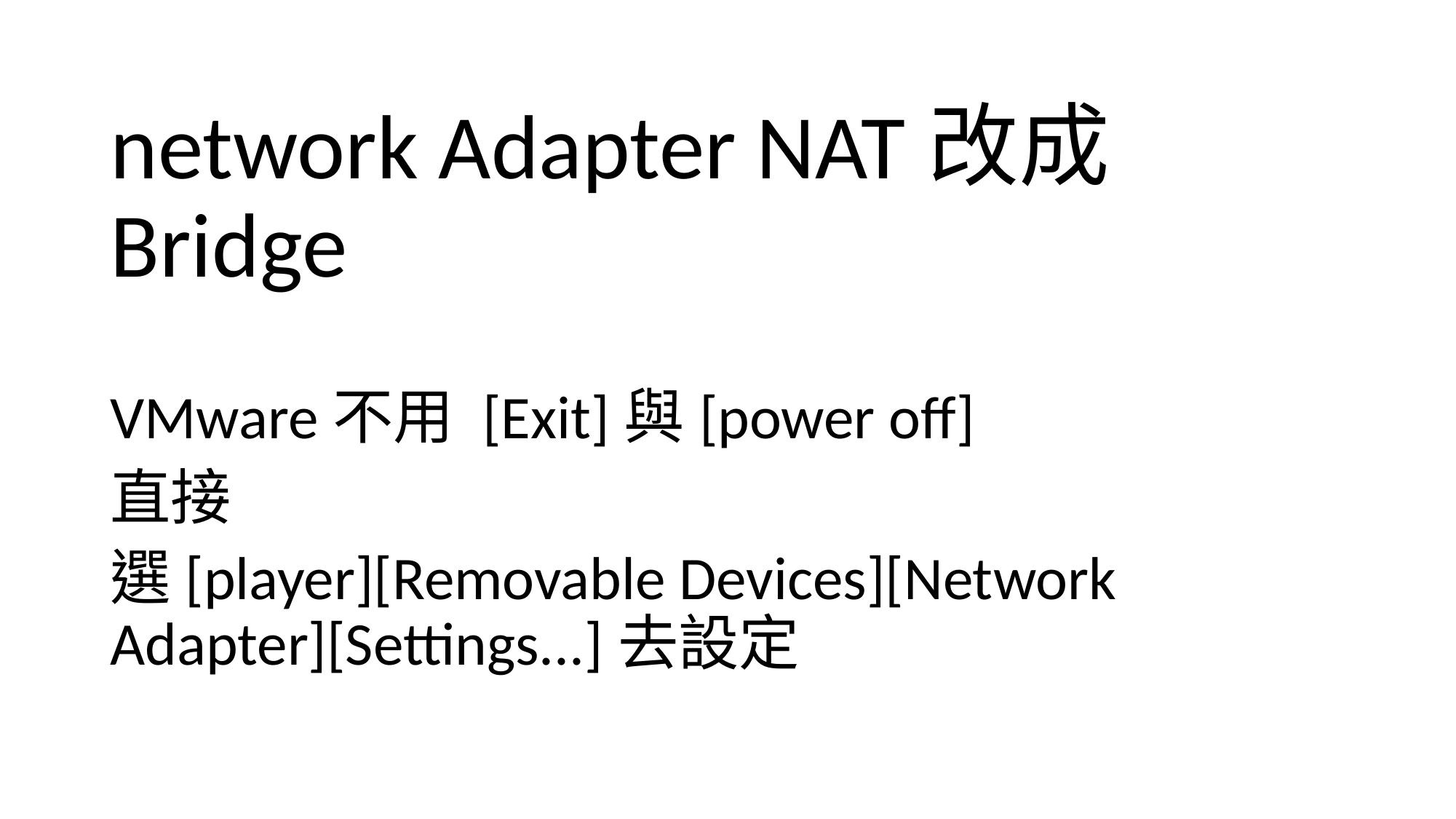

# network Adapter NAT改成Bridge
VMware不用 [Exit]與[power off]
直接
選[player][Removable Devices][Network Adapter][Settings...]去設定